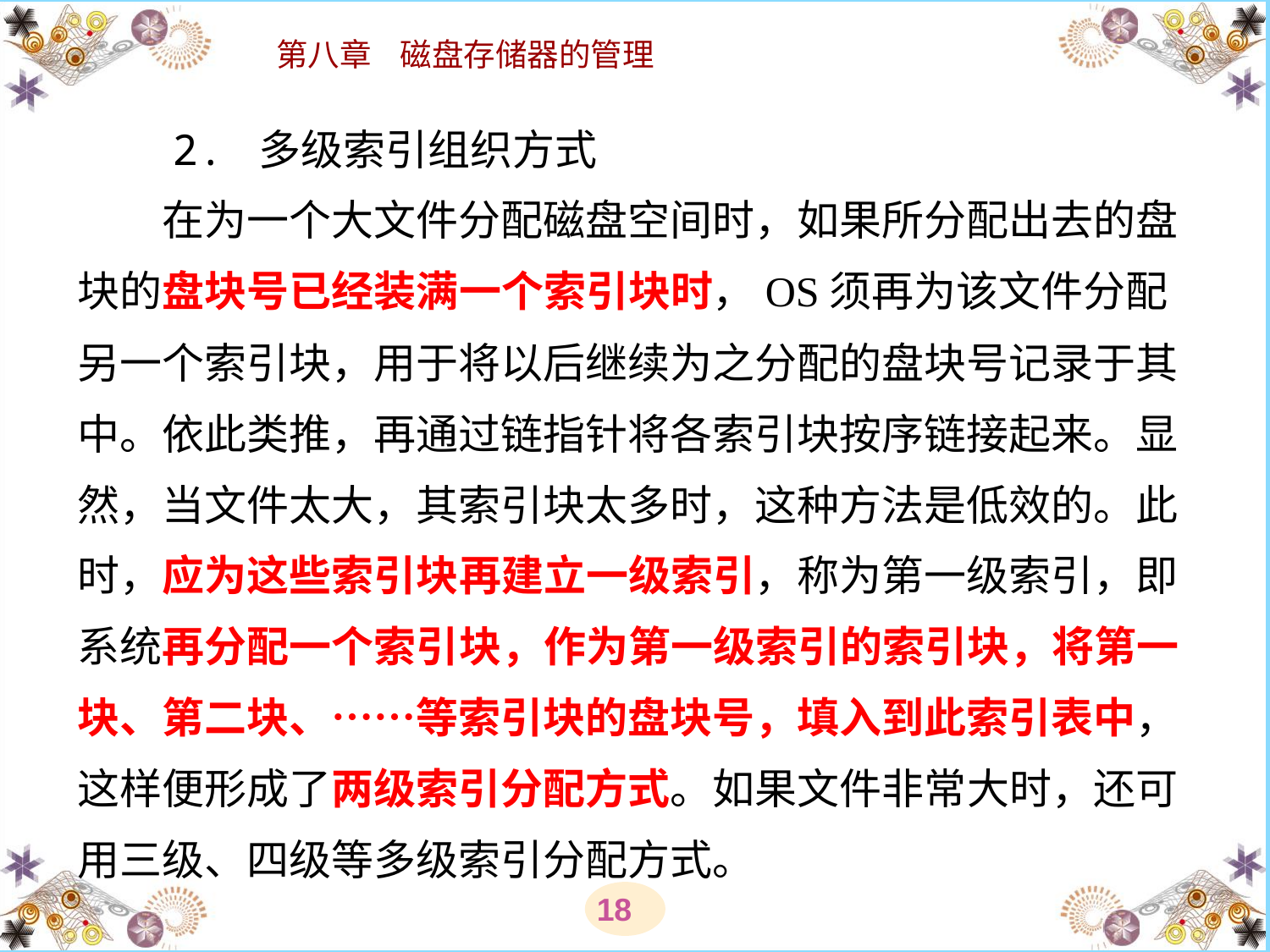

# 2. 多级索引组织方式 　　在为一个大文件分配磁盘空间时，如果所分配出去的盘块的盘块号已经装满一个索引块时，OS须再为该文件分配另一个索引块，用于将以后继续为之分配的盘块号记录于其中。依此类推，再通过链指针将各索引块按序链接起来。显然，当文件太大，其索引块太多时，这种方法是低效的。此时，应为这些索引块再建立一级索引，称为第一级索引，即系统再分配一个索引块，作为第一级索引的索引块，将第一块、第二块、……等索引块的盘块号，填入到此索引表中，这样便形成了两级索引分配方式。如果文件非常大时，还可用三级、四级等多级索引分配方式。